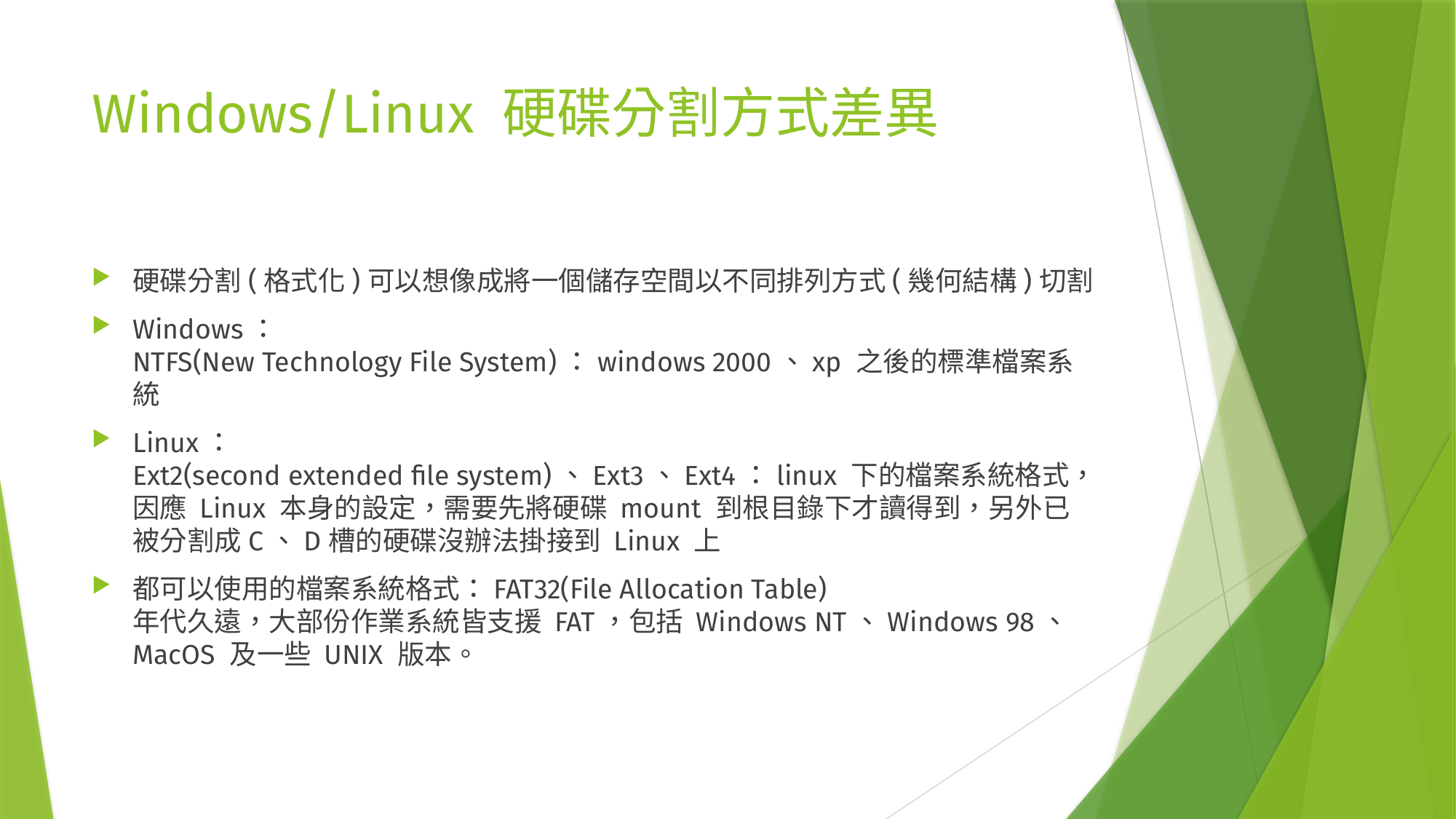

# Windows/Linux 硬碟分割方式差異
硬碟分割(格式化)可以想像成將一個儲存空間以不同排列方式(幾何結構)切割
Windows：
NTFS(New Technology File System)：windows 2000、xp 之後的標準檔案系統
Linux：
Ext2(second extended file system)、Ext3、Ext4：linux 下的檔案系統格式，因應 Linux 本身的設定，需要先將硬碟 mount 到根目錄下才讀得到，另外已被分割成C、D槽的硬碟沒辦法掛接到 Linux 上
都可以使用的檔案系統格式：FAT32(File Allocation Table)
年代久遠，大部份作業系統皆支援 FAT，包括 Windows NT、Windows 98、MacOS 及一些 UNIX 版本。